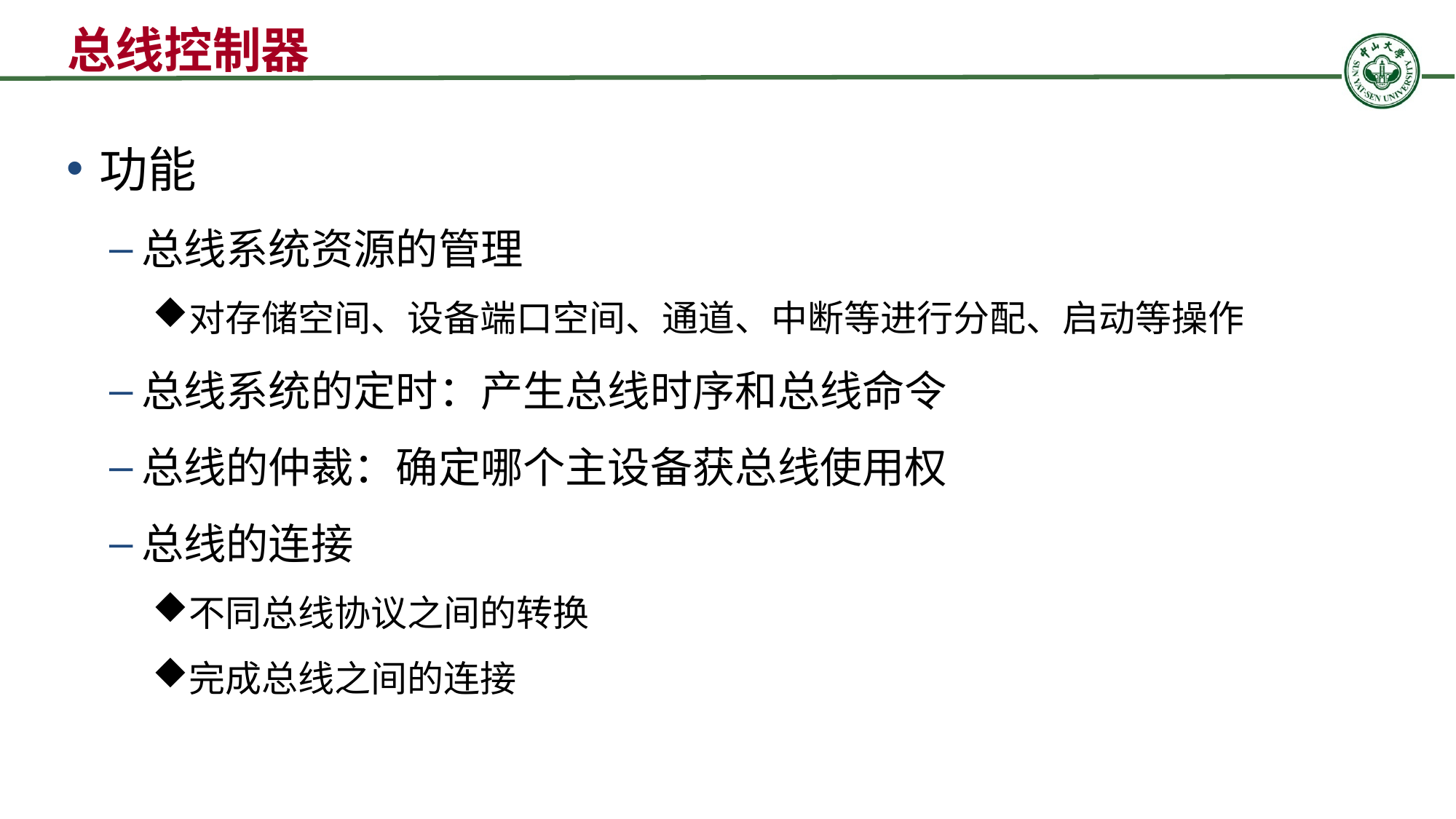

总线控制器
功能
总线系统资源的管理
对存储空间、设备端口空间、通道、中断等进行分配、启动等操作
总线系统的定时：产生总线时序和总线命令
总线的仲裁：确定哪个主设备获总线使用权
总线的连接
不同总线协议之间的转换
完成总线之间的连接